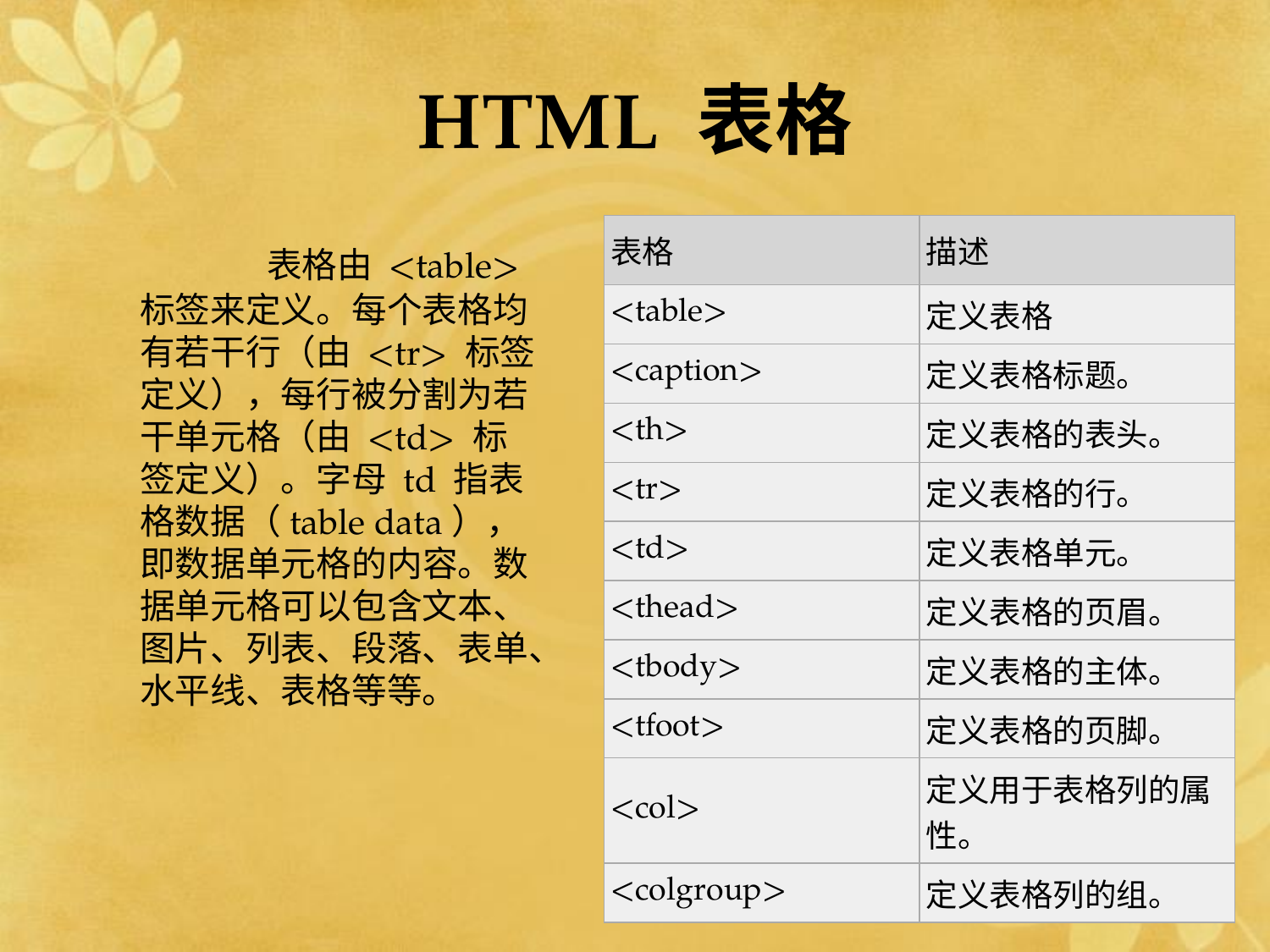

# HTML 表格
| 表格 | 描述 |
| --- | --- |
| <table> | 定义表格 |
| <caption> | 定义表格标题。 |
| <th> | 定义表格的表头。 |
| <tr> | 定义表格的行。 |
| <td> | 定义表格单元。 |
| <thead> | 定义表格的页眉。 |
| <tbody> | 定义表格的主体。 |
| <tfoot> | 定义表格的页脚。 |
| <col> | 定义用于表格列的属性。 |
| <colgroup> | 定义表格列的组。 |
	表格由 <table> 标签来定义。每个表格均有若干行（由 <tr> 标签定义），每行被分割为若干单元格（由 <td> 标签定义）。字母 td 指表格数据（table data），即数据单元格的内容。数据单元格可以包含文本、图片、列表、段落、表单、水平线、表格等等。